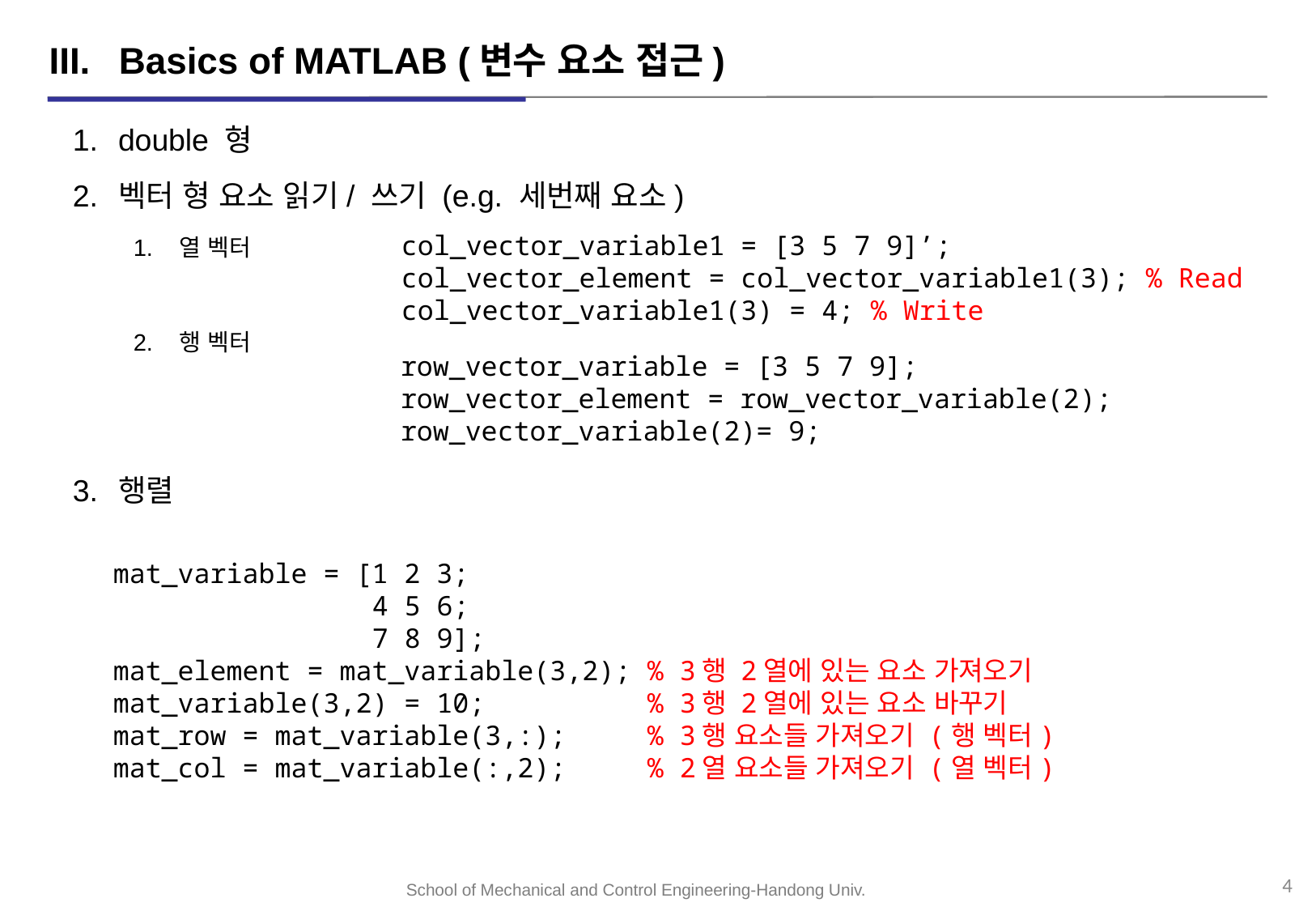

# III.	Basics of MATLAB (변수 요소 접근)

double 형
벡터 형 요소 읽기/ 쓰기 (e.g. 세번째 요소)
열 벡터

행 벡터

행렬
col_vector_variable1 = [3 5 7 9]’;
col_vector_element = col_vector_variable1(3); % Read
col_vector_variable1(3) = 4; % Write
row_vector_variable = [3 5 7 9];
row_vector_element = row_vector_variable(2);
row_vector_variable(2)= 9;
mat_variable = [1 2 3;
                4 5 6;
                7 8 9];
mat_element = mat_variable(3,2); % 3행 2열에 있는 요소 가져오기
mat_variable(3,2) = 10;          % 3행 2열에 있는 요소 바꾸기
mat_row = mat_variable(3,:);     % 3행 요소들 가져오기 (행 벡터)
mat_col = mat_variable(:,2);     % 2열 요소들 가져오기 (열 벡터)
4
School of Mechanical and Control Engineering-Handong Univ.